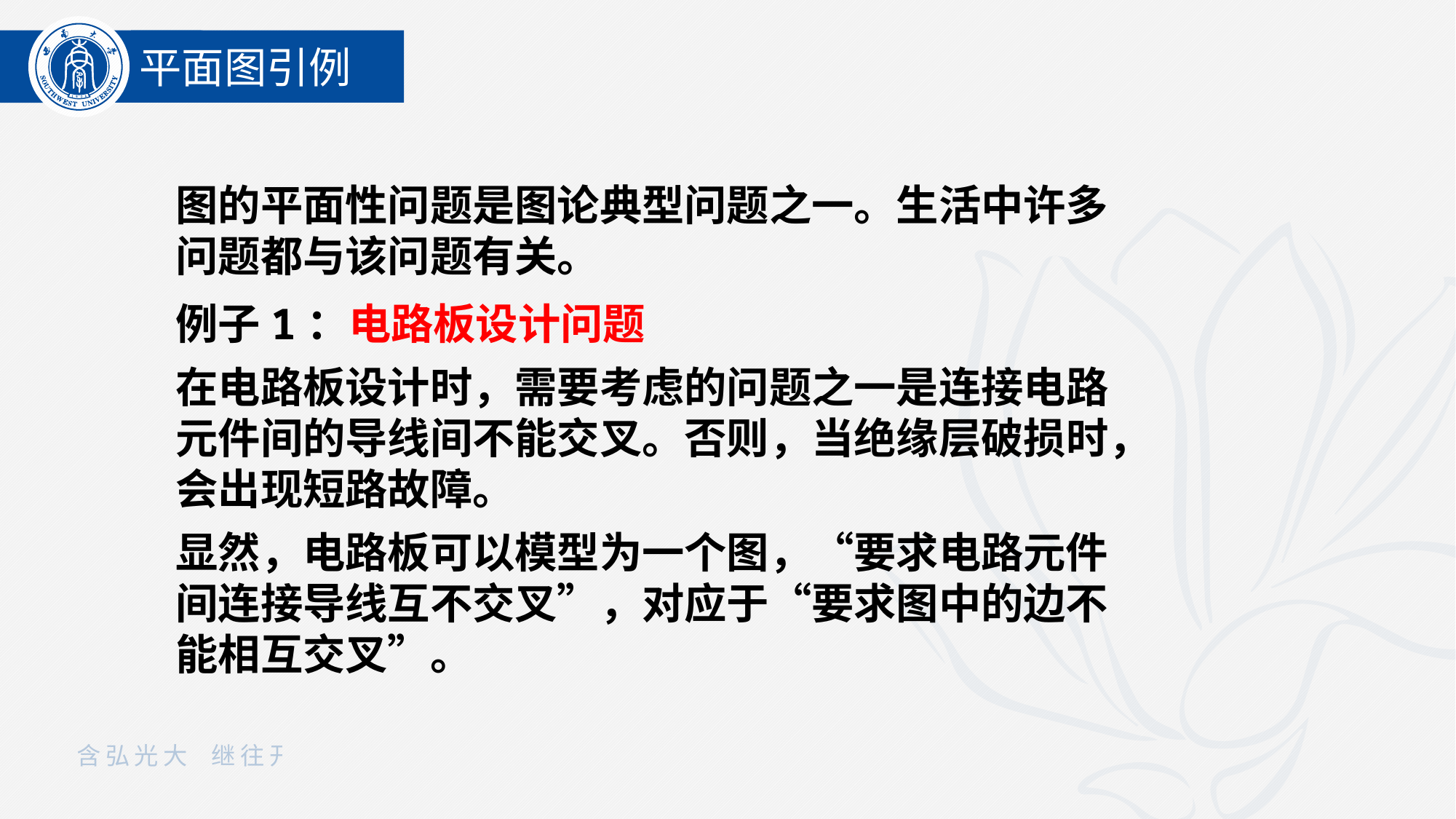

平面图引例
图的平面性问题是图论典型问题之一。生活中许多问题都与该问题有关。
例子1：电路板设计问题
在电路板设计时，需要考虑的问题之一是连接电路元件间的导线间不能交叉。否则，当绝缘层破损时，会出现短路故障。
显然，电路板可以模型为一个图，“要求电路元件间连接导线互不交叉”，对应于“要求图中的边不能相互交叉”。